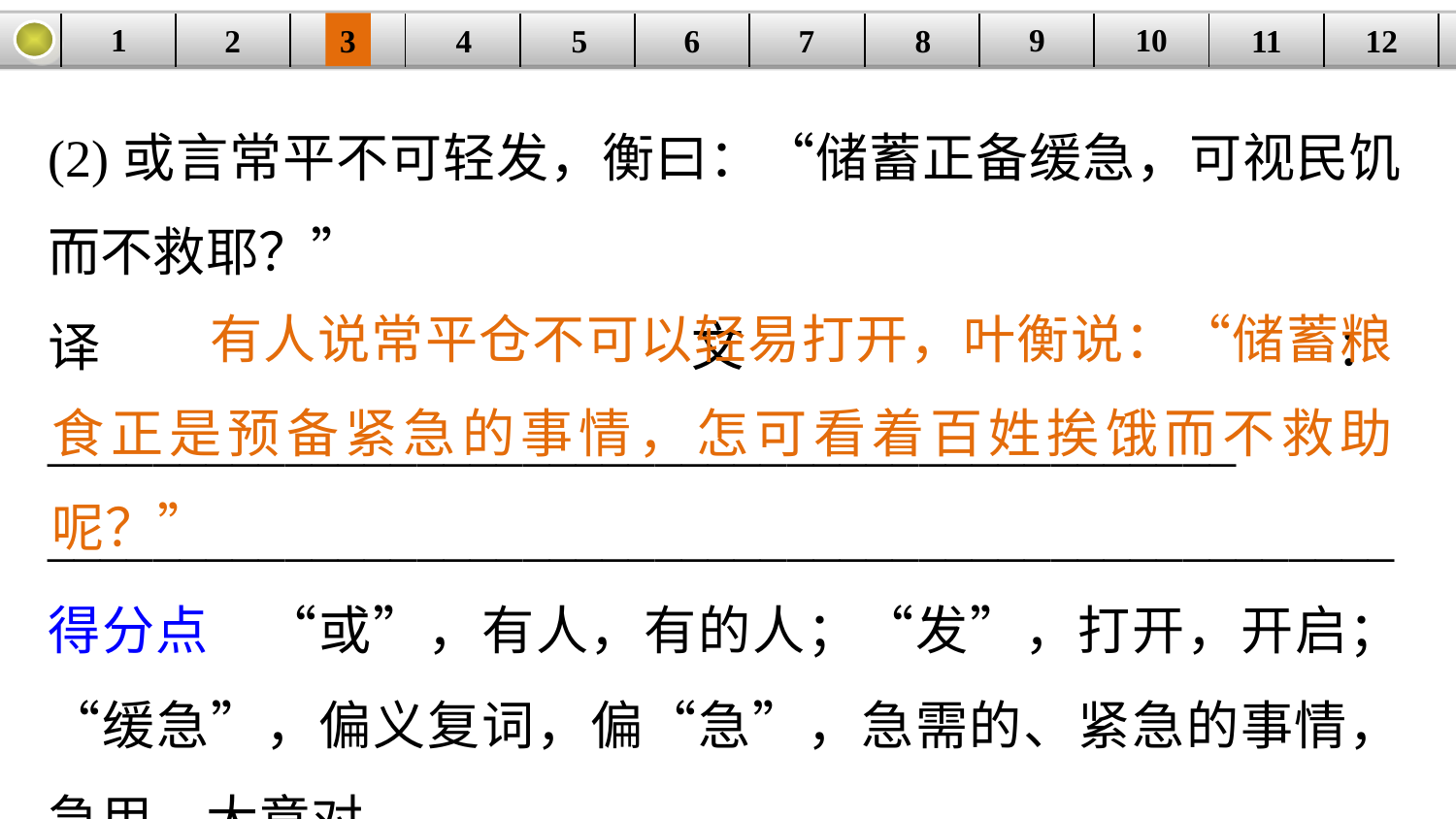

9
10
1
3
4
5
6
8
11
2
12
|  |  |  |  |  |  |  |  |  |  |  |  |
| --- | --- | --- | --- | --- | --- | --- | --- | --- | --- | --- | --- |
7

(2)或言常平不可轻发，衡曰：“储蓄正备缓急，可视民饥而不救耶？”
译文：_____________________________________________
___________________________________________________
得分点　“或”，有人，有的人；“发”，打开，开启；“缓急”，偏义复词，偏“急”，急需的、紧急的事情，急用。大意对。
           有人说常平仓不可以轻易打开，叶衡说：“储蓄粮食正是预备紧急的事情，怎可看着百姓挨饿而不救助呢？”